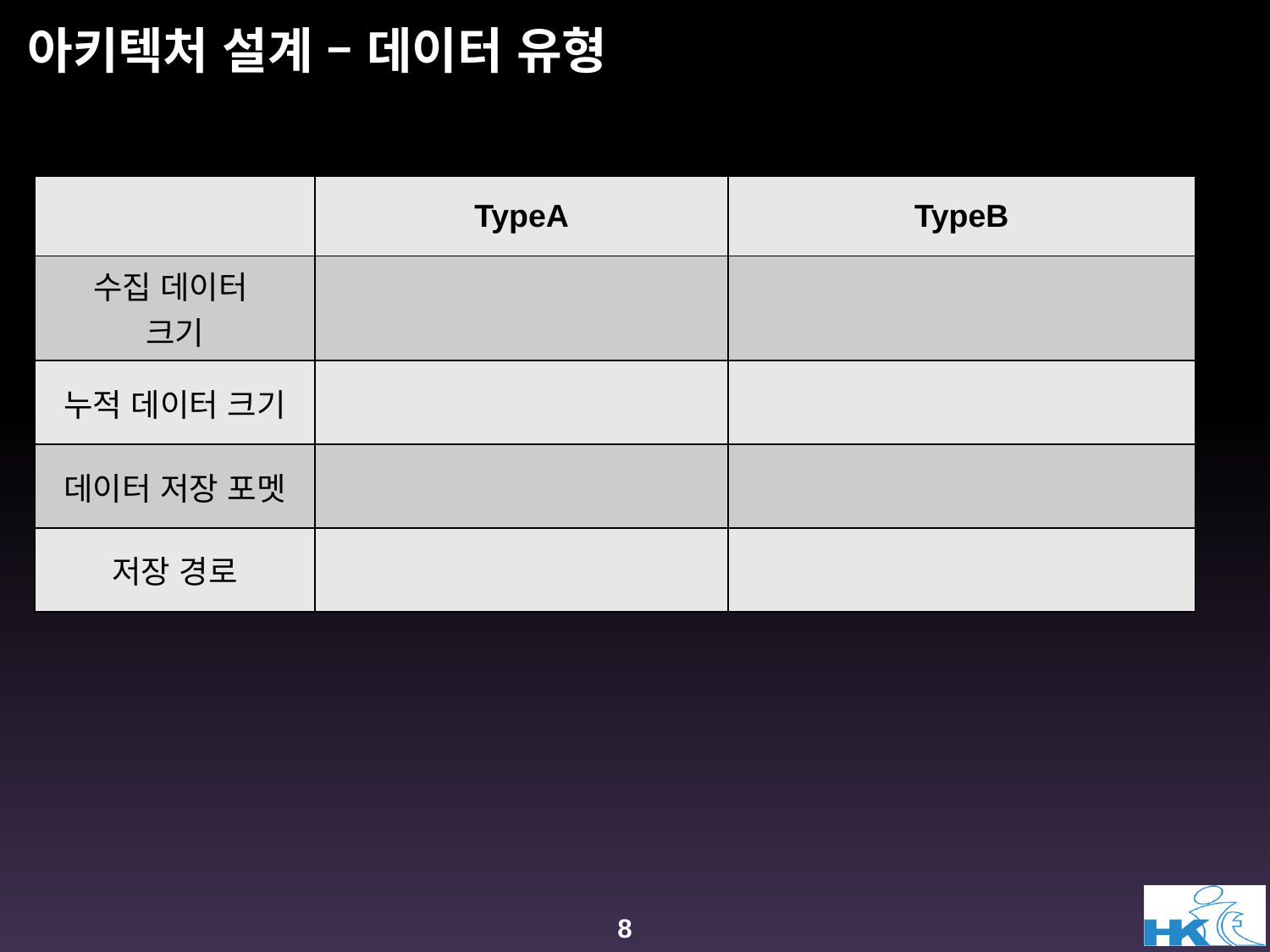

# 아키텍처 설계 – 데이터 유형
|  | TypeA | TypeB |
| --- | --- | --- |
| 수집 데이터 크기 |  |  |
| 누적 데이터 크기 |  |  |
| 데이터 저장 포멧 |  |  |
| 저장 경로 |  |  |
8